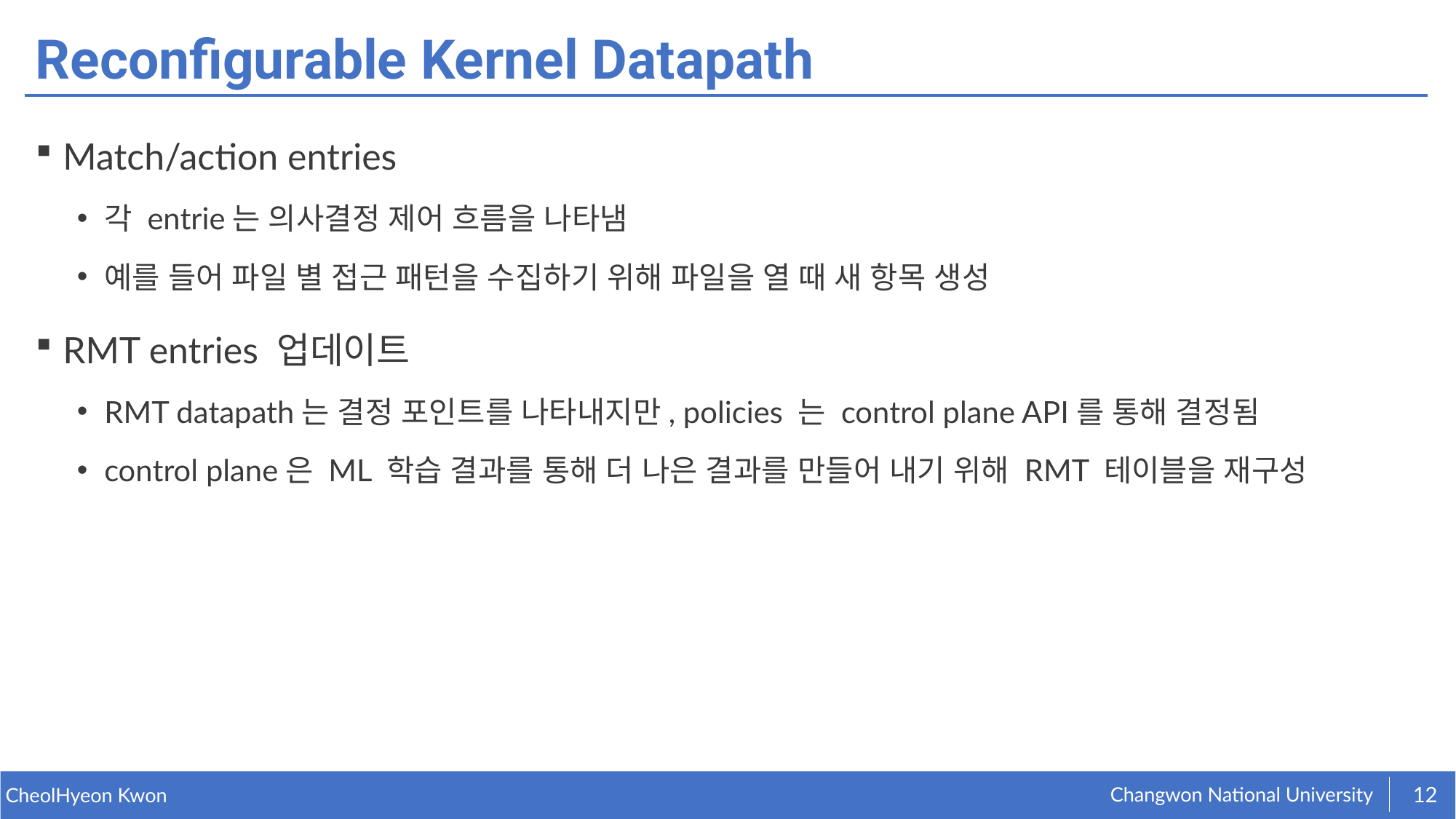

# Reconfigurable Kernel Datapath
Match/action entries
각 entrie는 의사결정 제어 흐름을 나타냄
예를 들어 파일 별 접근 패턴을 수집하기 위해 파일을 열 때 새 항목 생성
RMT entries 업데이트
RMT datapath는 결정 포인트를 나타내지만, policies 는 control plane API를 통해 결정됨
control plane은 ML 학습 결과를 통해 더 나은 결과를 만들어 내기 위해 RMT 테이블을 재구성
12